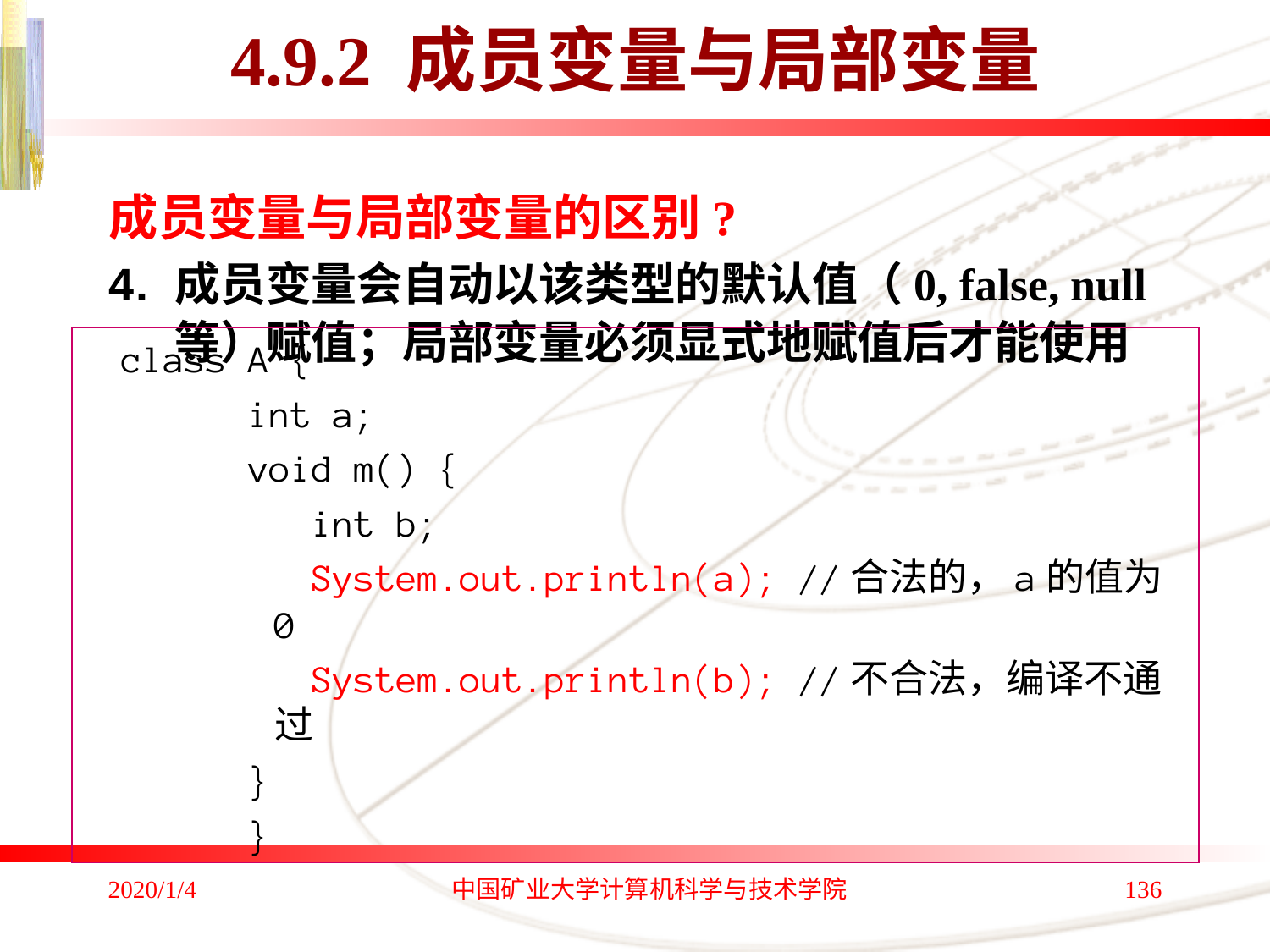

# 4.9.2 成员变量与局部变量
成员变量与局部变量的区别?
成员变量会自动以该类型的默认值（0, false, null等）赋值；局部变量必须显式地赋值后才能使用
class A {
int a;
void m() {
int b;
System.out.println(a); //合法的，a的值为0
System.out.println(b); //不合法，编译不通过
}
}
2020/1/4
中国矿业大学计算机科学与技术学院
136